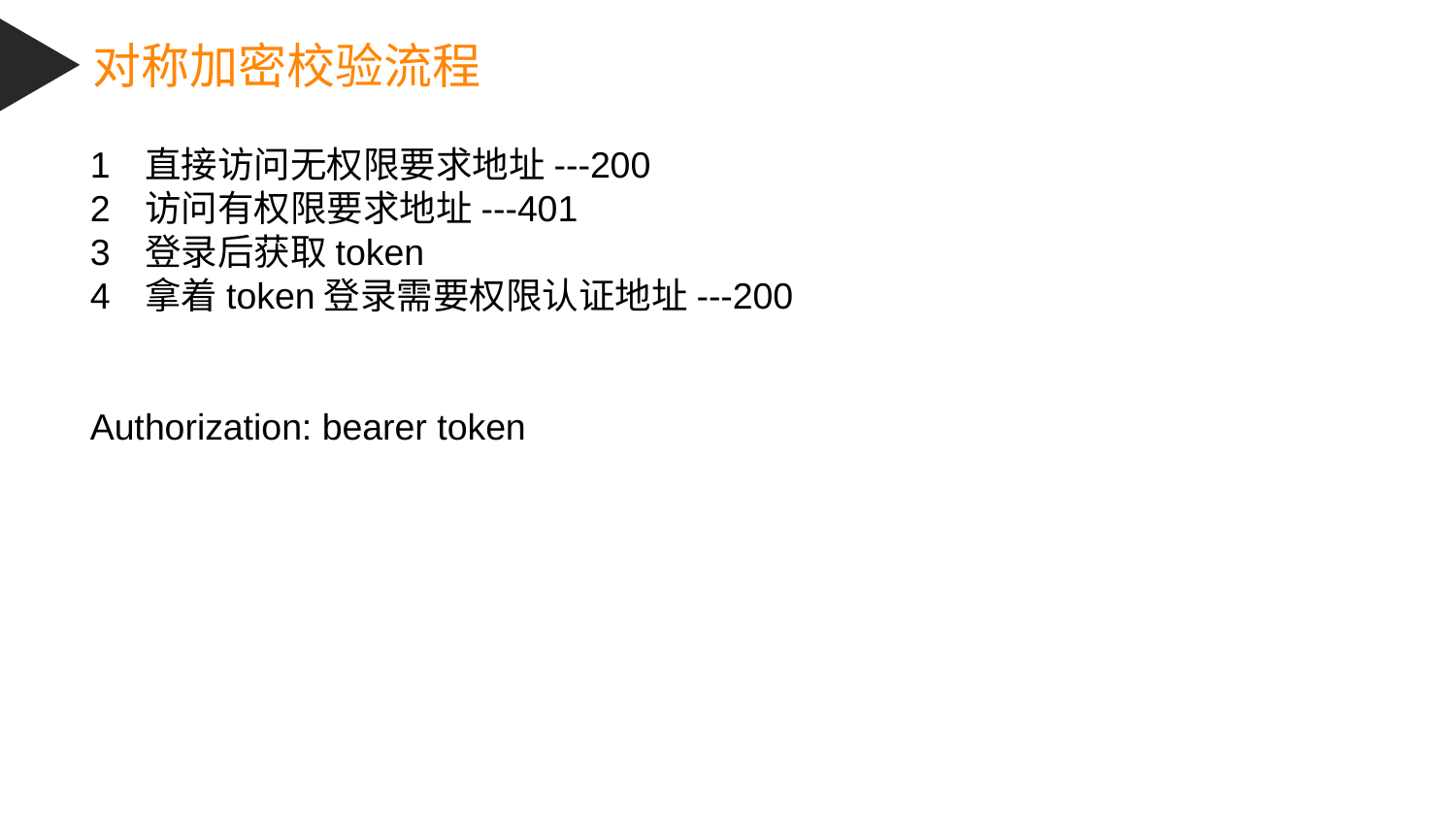

对称加密校验流程
直接访问无权限要求地址---200
访问有权限要求地址---401
登录后获取token
拿着token登录需要权限认证地址---200

Authorization: bearer token